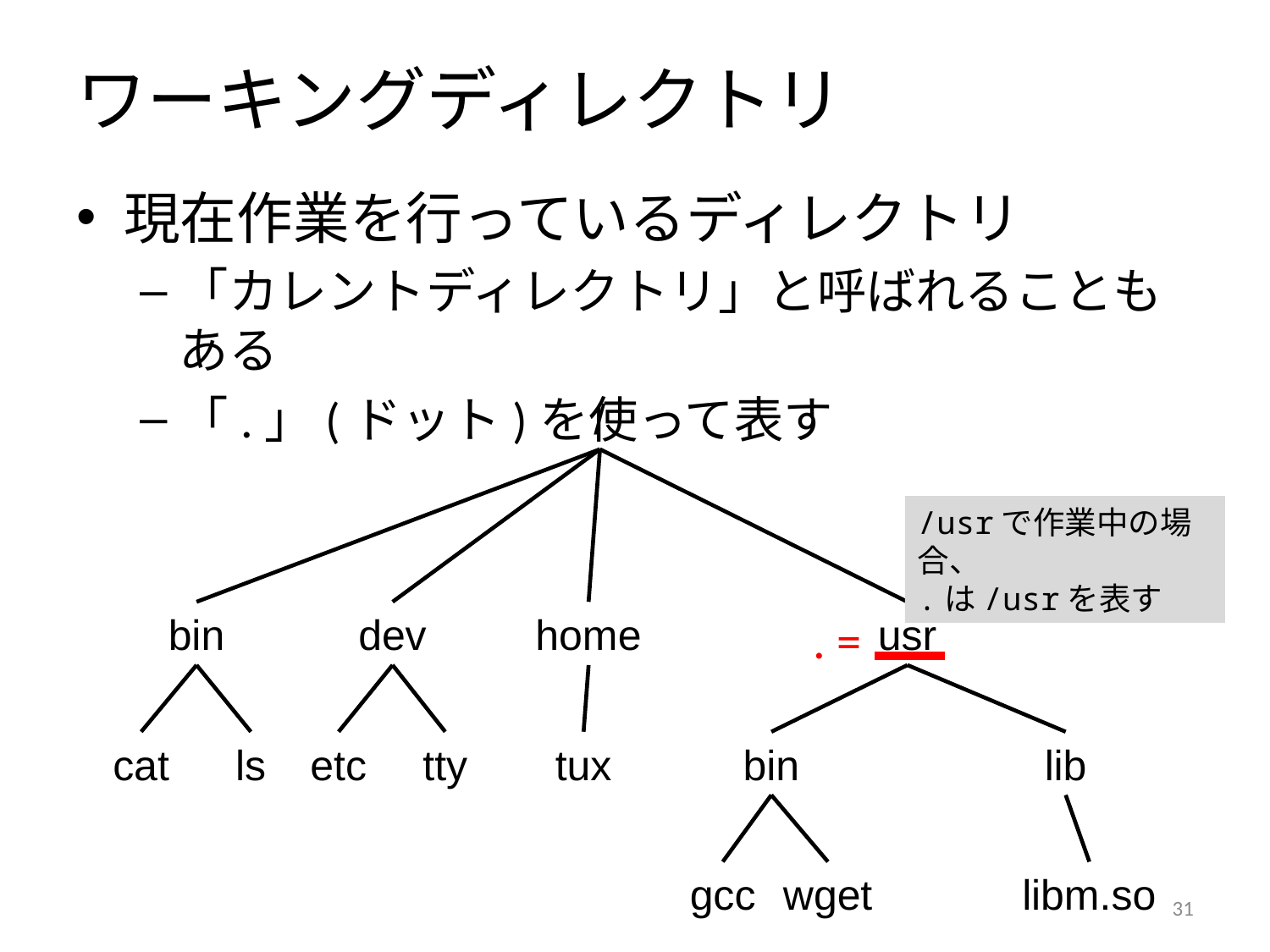

# ワーキングディレクトリ
現在作業を行っているディレクトリ
「カレントディレクトリ」と呼ばれることもある
「.」(ドット)を使って表す
/
bin
dev
home
usr
cat
ls
etc
tty
tux
bin
lib
gcc
wget
libm.so
/usrで作業中の場合、
.は/usrを表す
. =
31